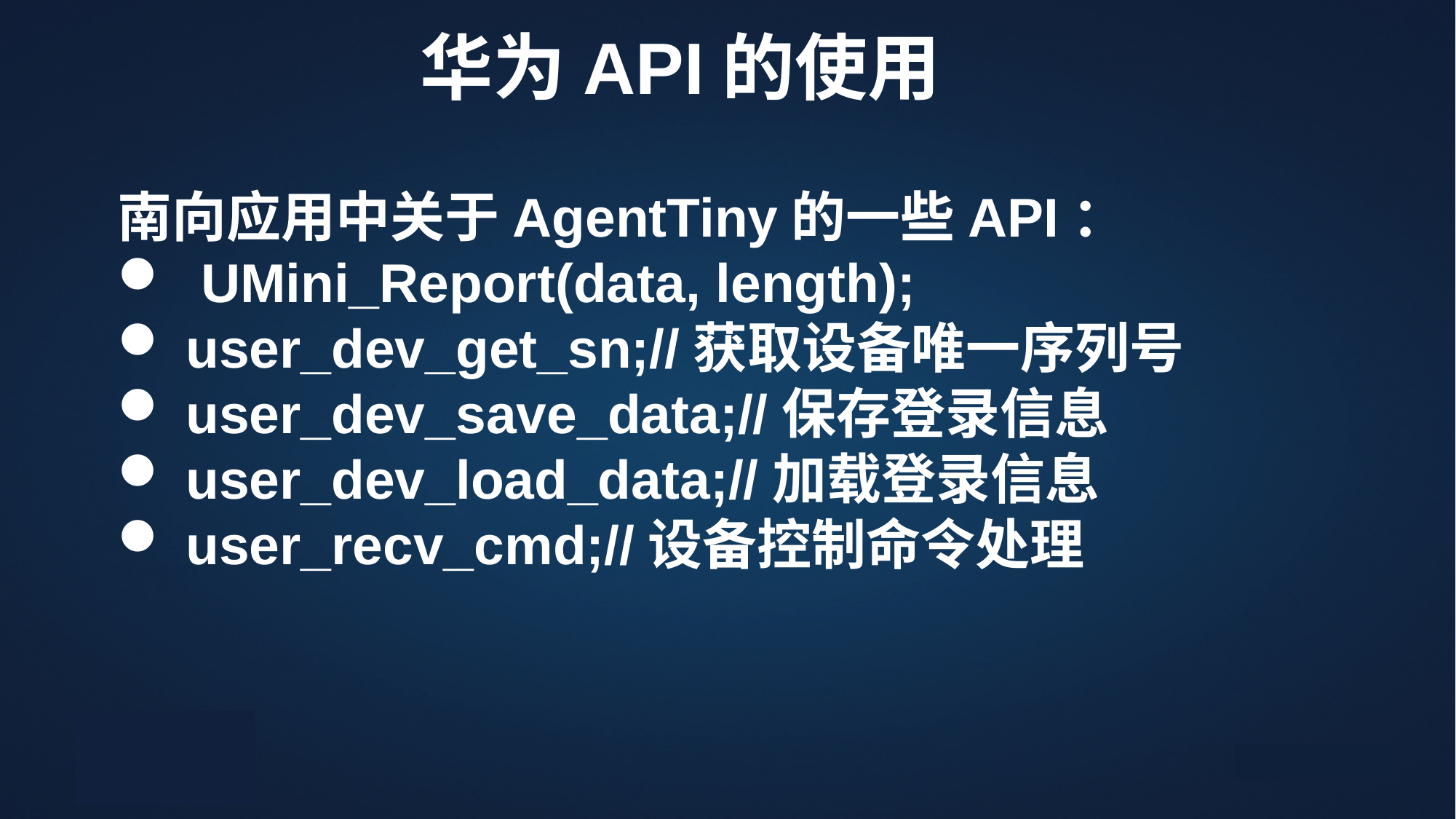

# 华为API的使用
南向应用中关于AgentTiny的一些API：
 UMini_Report(data, length);
user_dev_get_sn;//获取设备唯一序列号
user_dev_save_data;//保存登录信息
user_dev_load_data;//加载登录信息
user_recv_cmd;//设备控制命令处理